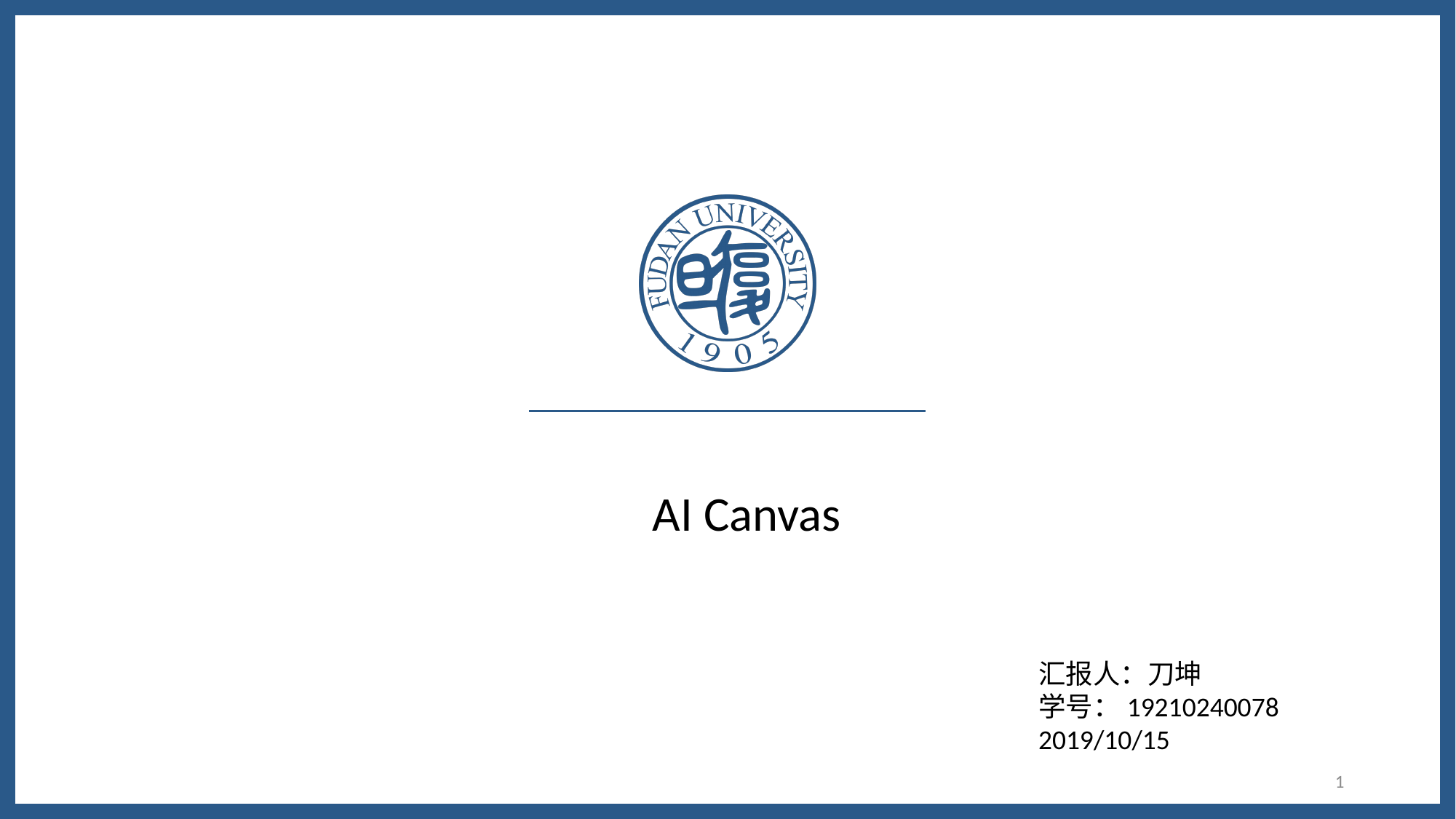

# AI Canvas
汇报人：刀坤
学号：19210240078
2019/10/15
1